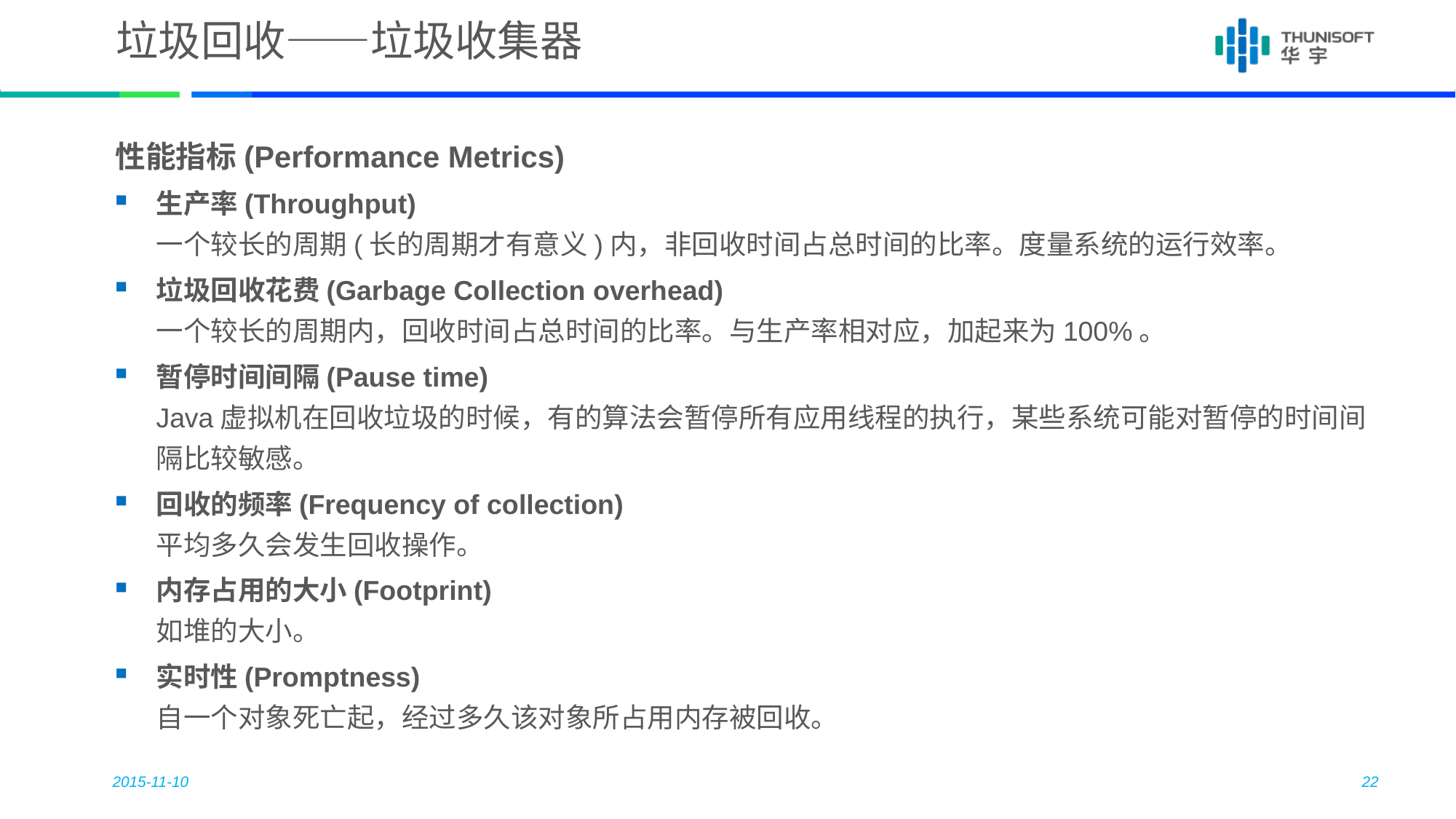

# 垃圾回收——垃圾收集器
性能指标(Performance Metrics)
生产率(Throughput)
一个较长的周期(长的周期才有意义)内，非回收时间占总时间的比率。度量系统的运行效率。
垃圾回收花费(Garbage Collection overhead)
一个较长的周期内，回收时间占总时间的比率。与生产率相对应，加起来为100%。
暂停时间间隔(Pause time)
Java虚拟机在回收垃圾的时候，有的算法会暂停所有应用线程的执行，某些系统可能对暂停的时间间隔比较敏感。
回收的频率(Frequency of collection)
平均多久会发生回收操作。
内存占用的大小(Footprint)
如堆的大小。
实时性(Promptness)
自一个对象死亡起，经过多久该对象所占用内存被回收。

2015-11-10
22